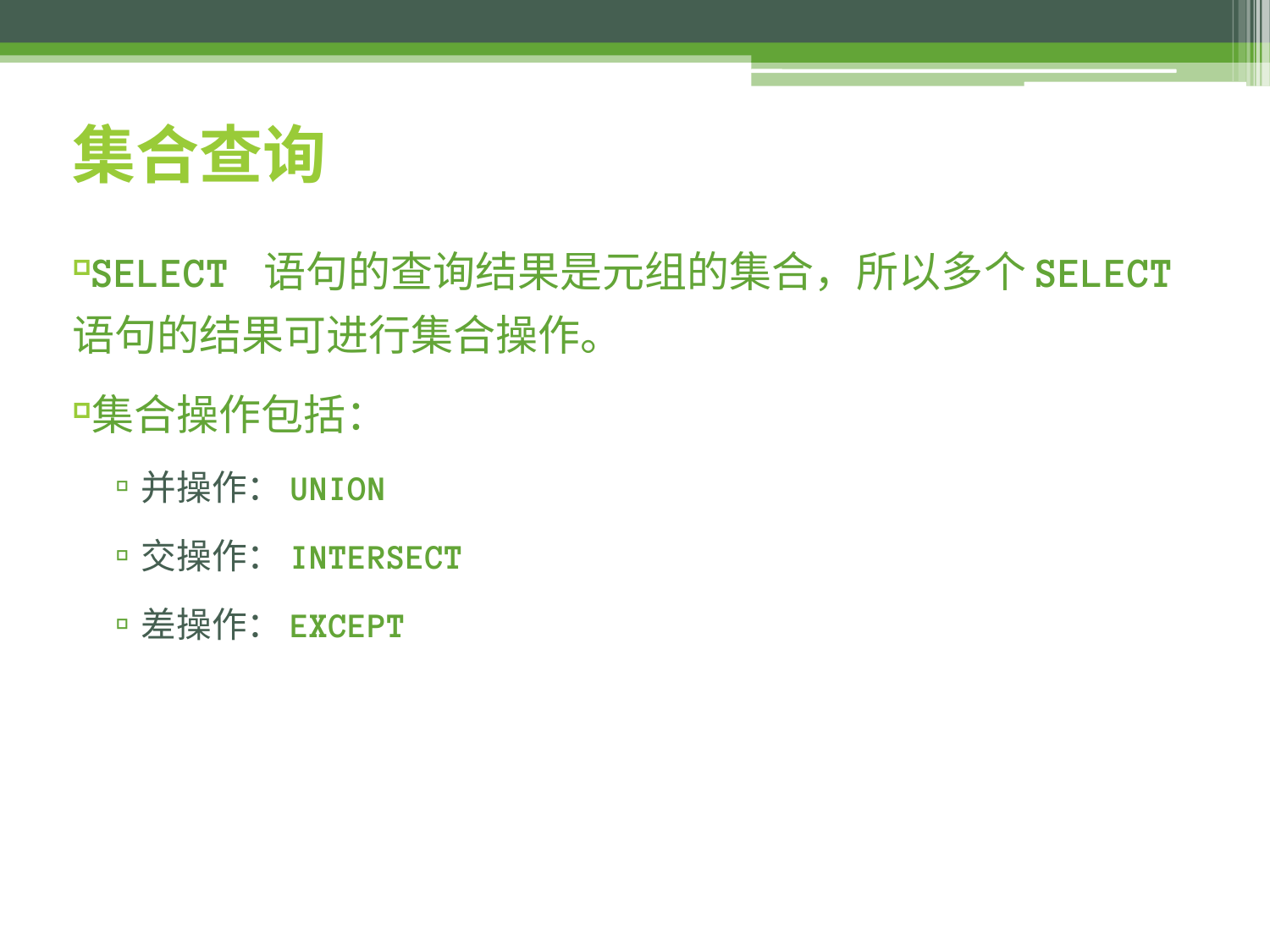

# 集合查询
SELECT 语句的查询结果是元组的集合，所以多个SELECT 语句的结果可进行集合操作。
集合操作包括：
并操作：UNION
交操作：INTERSECT
差操作：EXCEPT